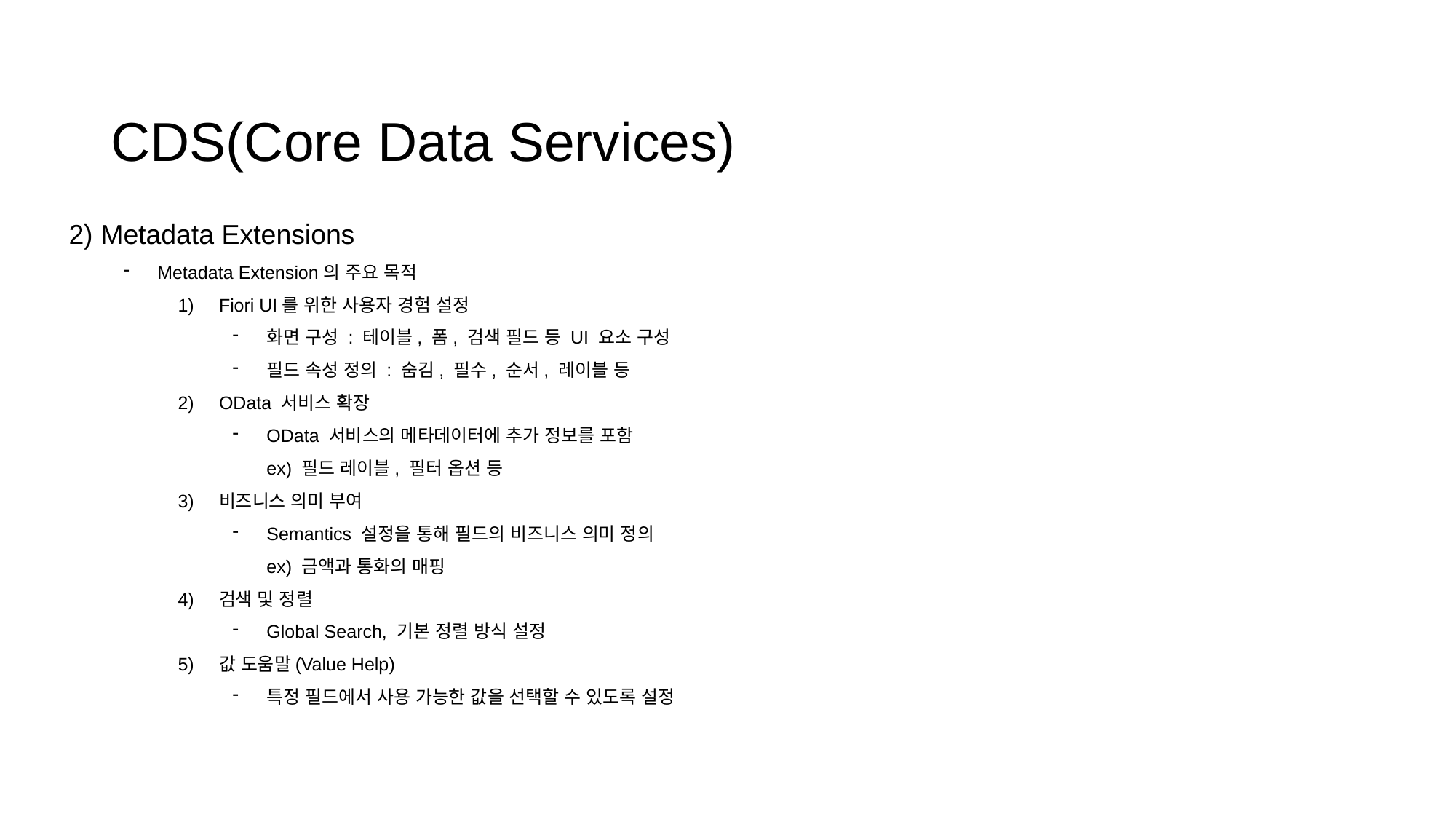

# CDS(Core Data Services)
2) Metadata Extensions
Metadata Extension의 주요 목적
Fiori UI를 위한 사용자 경험 설정
화면 구성 : 테이블, 폼, 검색 필드 등 UI 요소 구성
필드 속성 정의 : 숨김, 필수, 순서, 레이블 등
OData 서비스 확장
OData 서비스의 메타데이터에 추가 정보를 포함
ex) 필드 레이블, 필터 옵션 등
비즈니스 의미 부여
Semantics 설정을 통해 필드의 비즈니스 의미 정의
ex) 금액과 통화의 매핑
검색 및 정렬
Global Search, 기본 정렬 방식 설정
값 도움말(Value Help)
특정 필드에서 사용 가능한 값을 선택할 수 있도록 설정